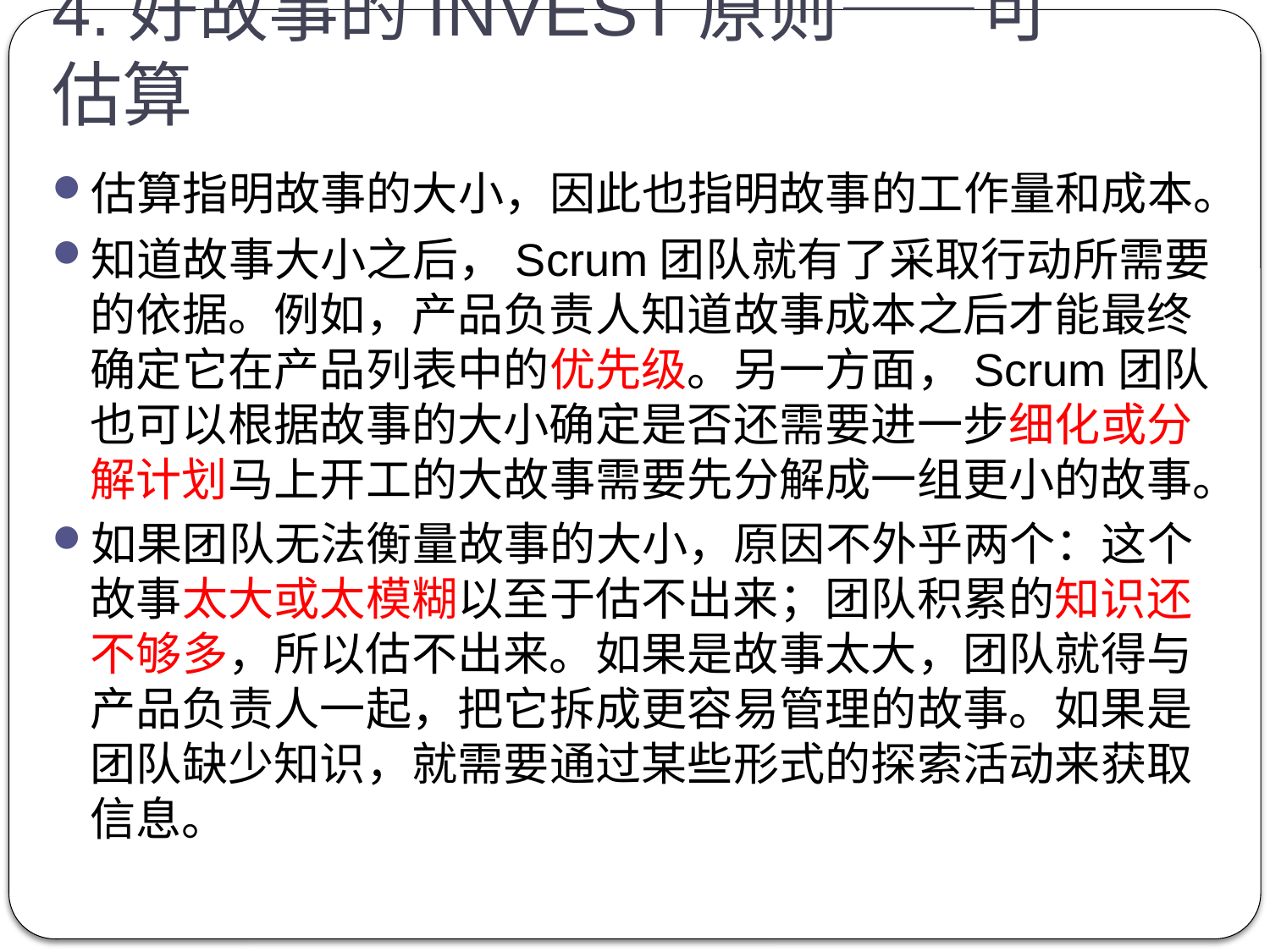

# 4.好故事的INVEST原则——可估算
估算指明故事的大小，因此也指明故事的工作量和成本。
知道故事大小之后，Scrum团队就有了采取行动所需要的依据。例如，产品负责人知道故事成本之后才能最终确定它在产品列表中的优先级。另一方面，Scrum团队也可以根据故事的大小确定是否还需要进一步细化或分解计划马上开工的大故事需要先分解成一组更小的故事。
如果团队无法衡量故事的大小，原因不外乎两个：这个故事太大或太模糊以至于估不出来；团队积累的知识还不够多，所以估不出来。如果是故事太大，团队就得与产品负责人一起，把它拆成更容易管理的故事。如果是团队缺少知识，就需要通过某些形式的探索活动来获取信息。